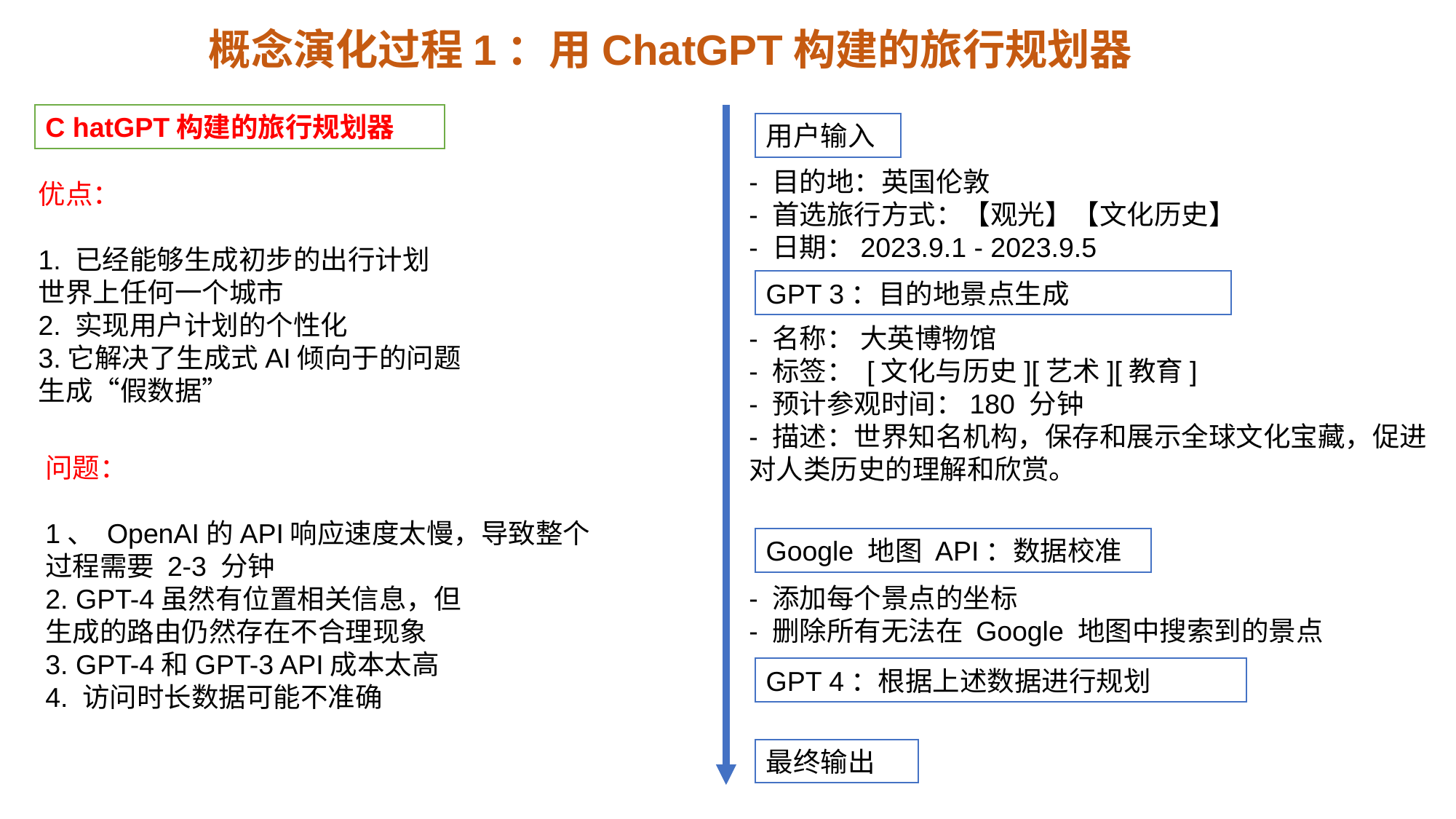

概念演化过程1：用ChatGPT构建的旅行规划器
C hatGPT构建的旅行规划器
用户输入
- 目的地：英国伦敦
- 首选旅行方式：【观光】【文化历史】
- 日期：2023.9.1 - 2023.9.5
优点：

1. 已经能够生成初步的出行计划
世界上任何一个城市
2. 实现用户计划的个性化
3.它解决了生成式AI倾向于的问题
生成“假数据”

GPT 3：目的地景点生成
- 名称： 大英博物馆
- 标签： [文化与历史][艺术][教育]
- 预计参观时间：180 分钟
- 描述：世界知名机构，保存和展示全球文化宝藏，促进对人类历史的理解和欣赏。
问题：

1、 OpenAI的API响应速度太慢，导致整个
过程需要 2-3 分钟
2. GPT-4虽然有位置相关信息，但
生成的路由仍然存在不合理现象
3. GPT-4和GPT-3 API成本太高
4. 访问时长数据可能不准确

Google 地图 API：数据校准
- 添加每个景点的坐标
- 删除所有无法在 Google 地图中搜索到的景点
GPT 4：根据上述数据进行规划
最终输出